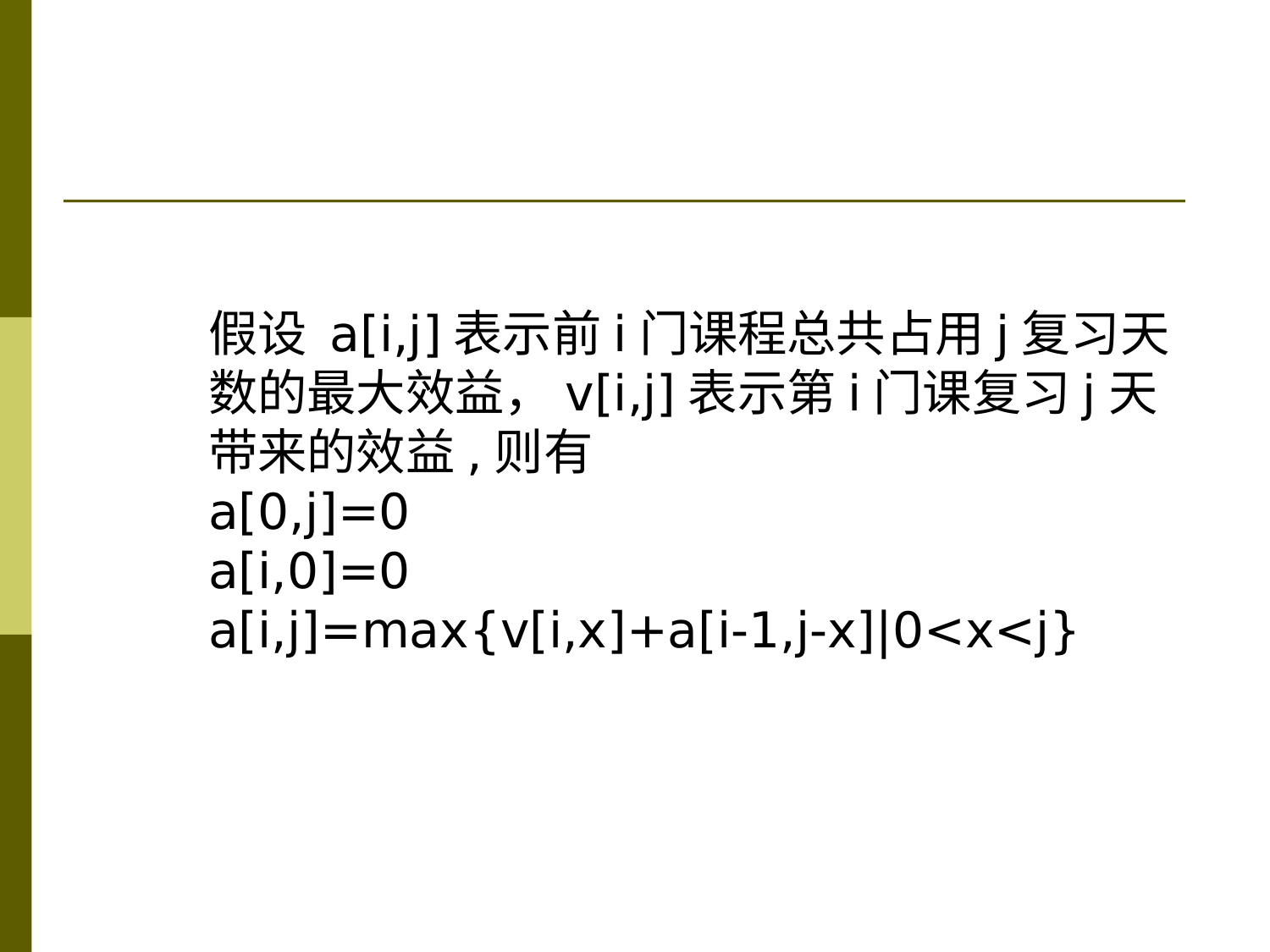

假设 a[i,j]表示前i门课程总共占用j复习天数的最大效益，v[i,j]表示第i门课复习j天带来的效益,则有
a[0,j]=0
a[i,0]=0
a[i,j]=max{v[i,x]+a[i-1,j-x]|0<x<j}